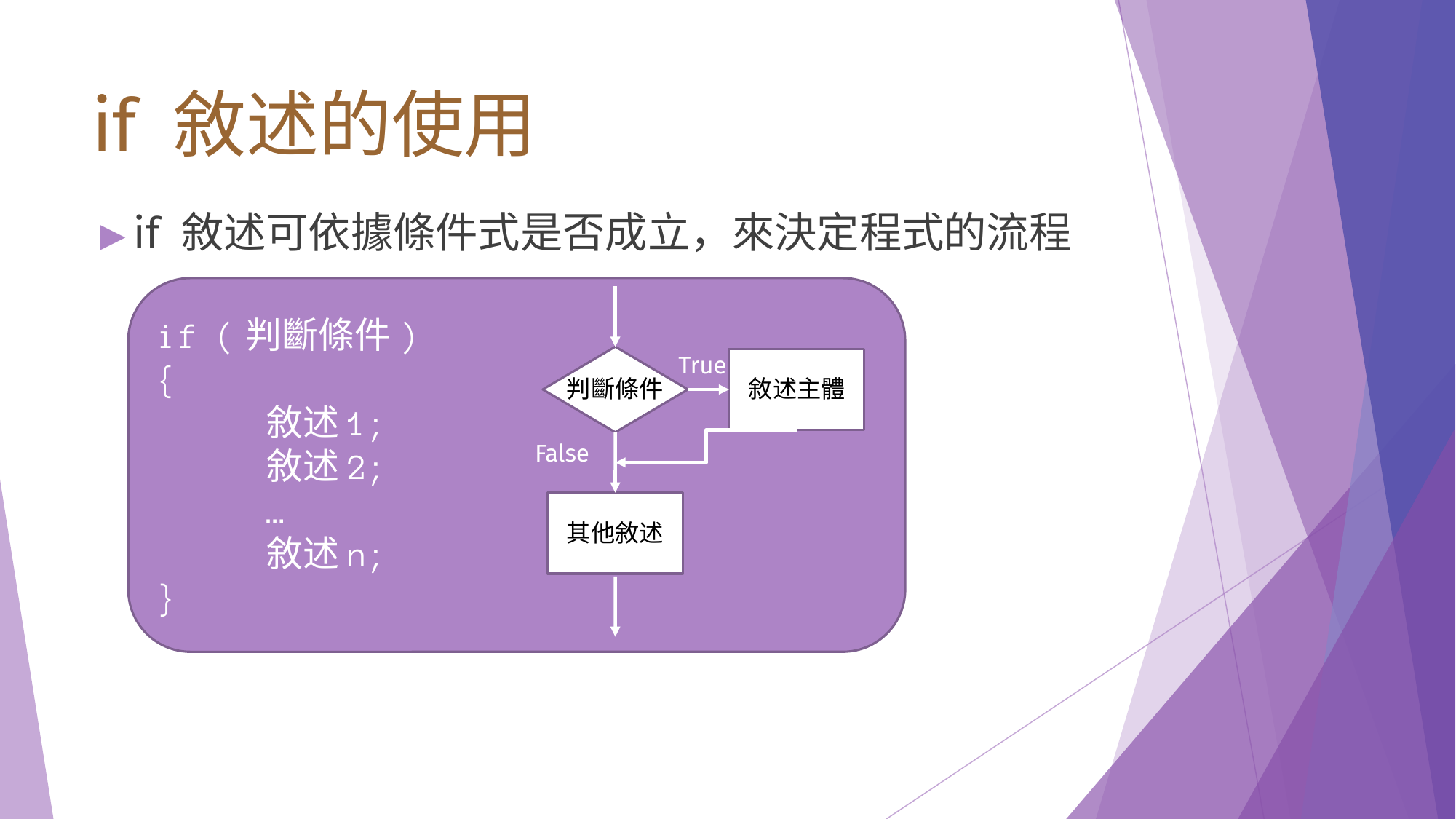

# if 敘述的使⽤
if 敘述可依據條件式是否成立，來決定程式的流程
if (判斷條件)
{
	敘述1;
	敘述2;
	…
	敘述n;
}
True
q04j

判斷條件
敘述主體
False

其他敘述